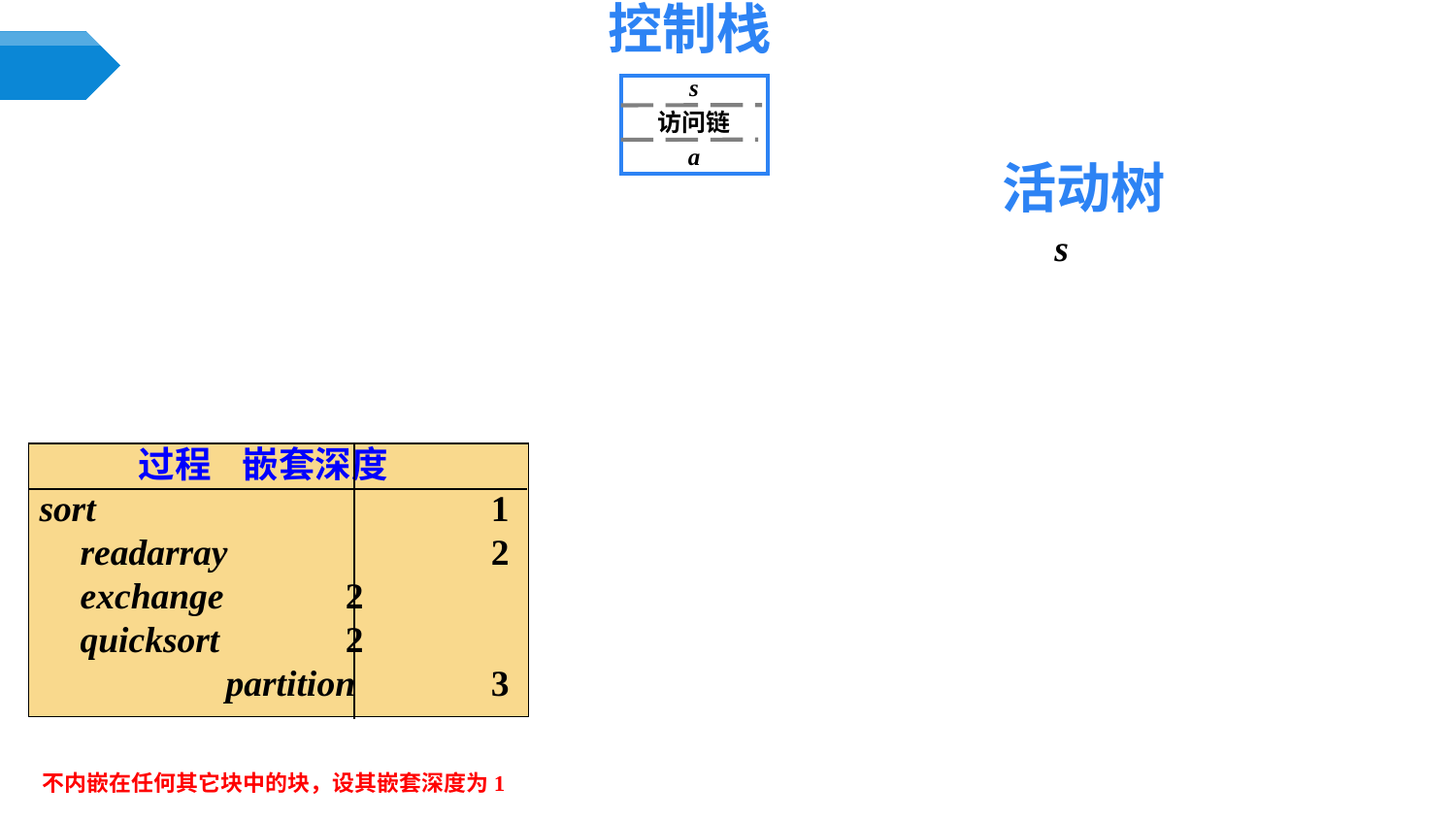

控制栈
s

访问链

a

活动树
s
	      过程	  嵌套深度
sort		             1
	readarray	             2
	exchange	             2
	quicksort	             2
		partition	             3
不内嵌在任何其它块中的块，设其嵌套深度为1